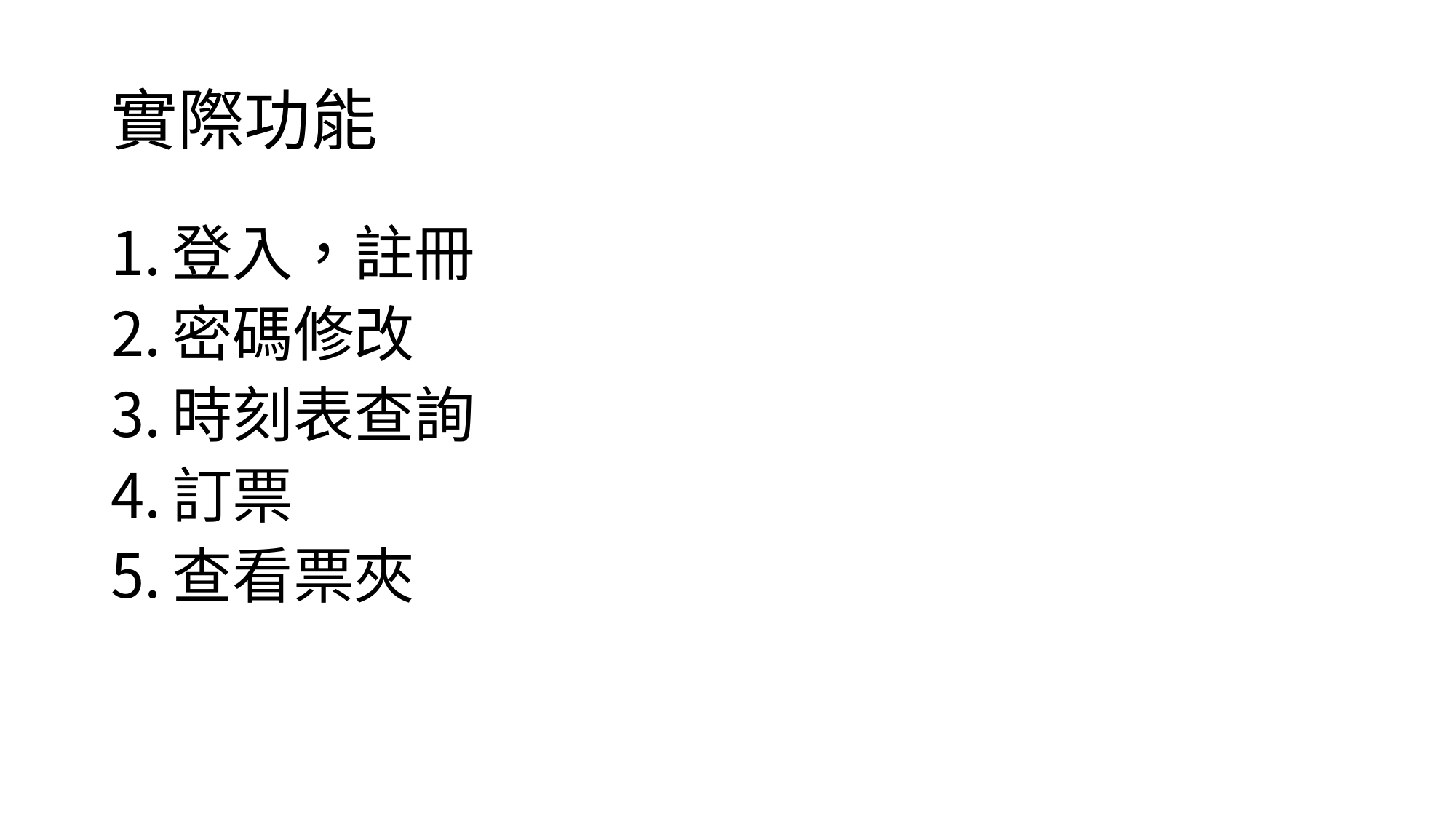

# 實際功能
登入，註冊
密碼修改
時刻表查詢
訂票
查看票夾